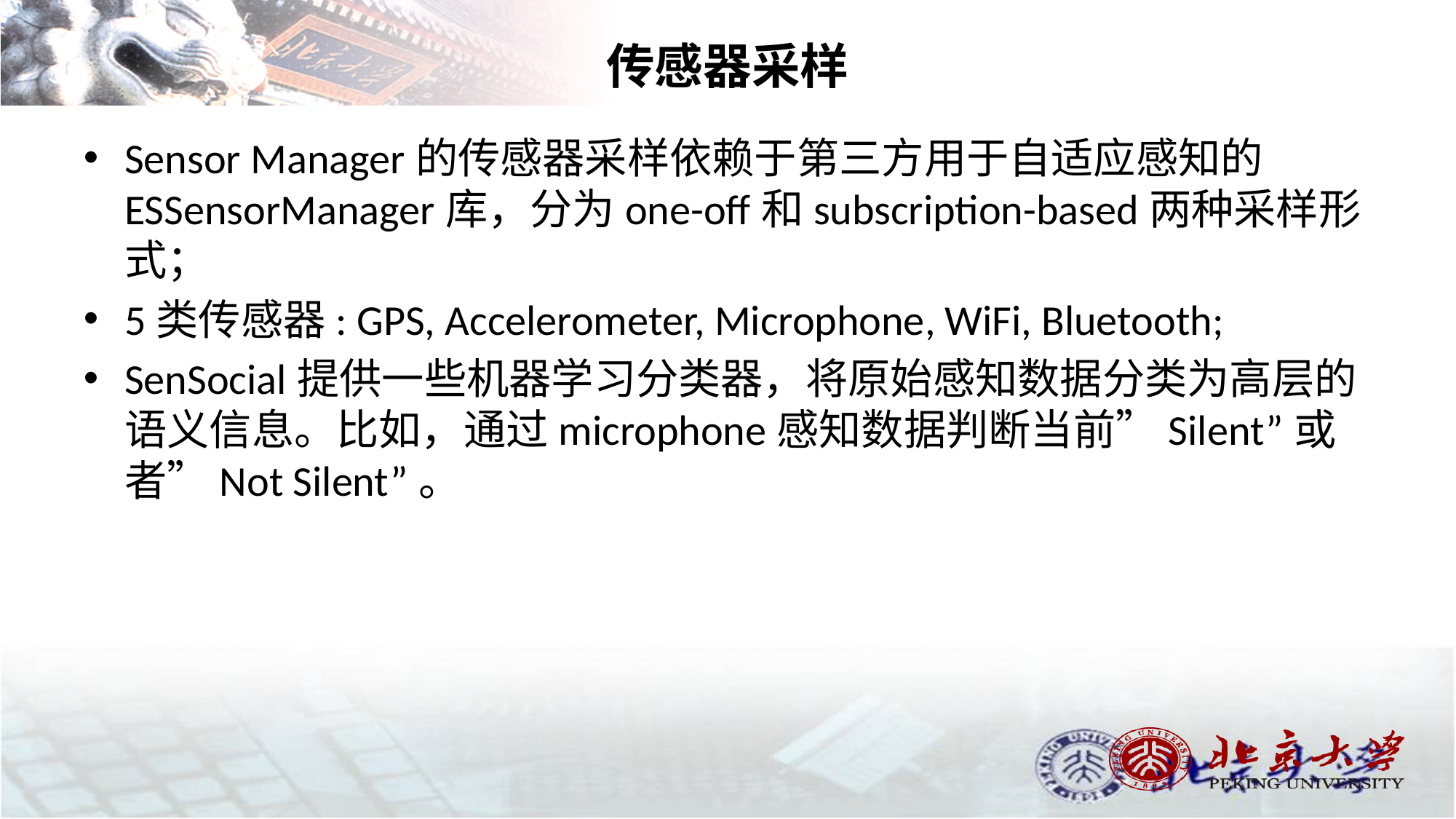

# 传感器采样
Sensor Manager的传感器采样依赖于第三方用于自适应感知的ESSensorManager库，分为one-off和subscription-based两种采样形式；
5类传感器: GPS, Accelerometer, Microphone, WiFi, Bluetooth;
SenSocial提供一些机器学习分类器，将原始感知数据分类为高层的语义信息。比如，通过microphone感知数据判断当前”Silent”或者”Not Silent”。